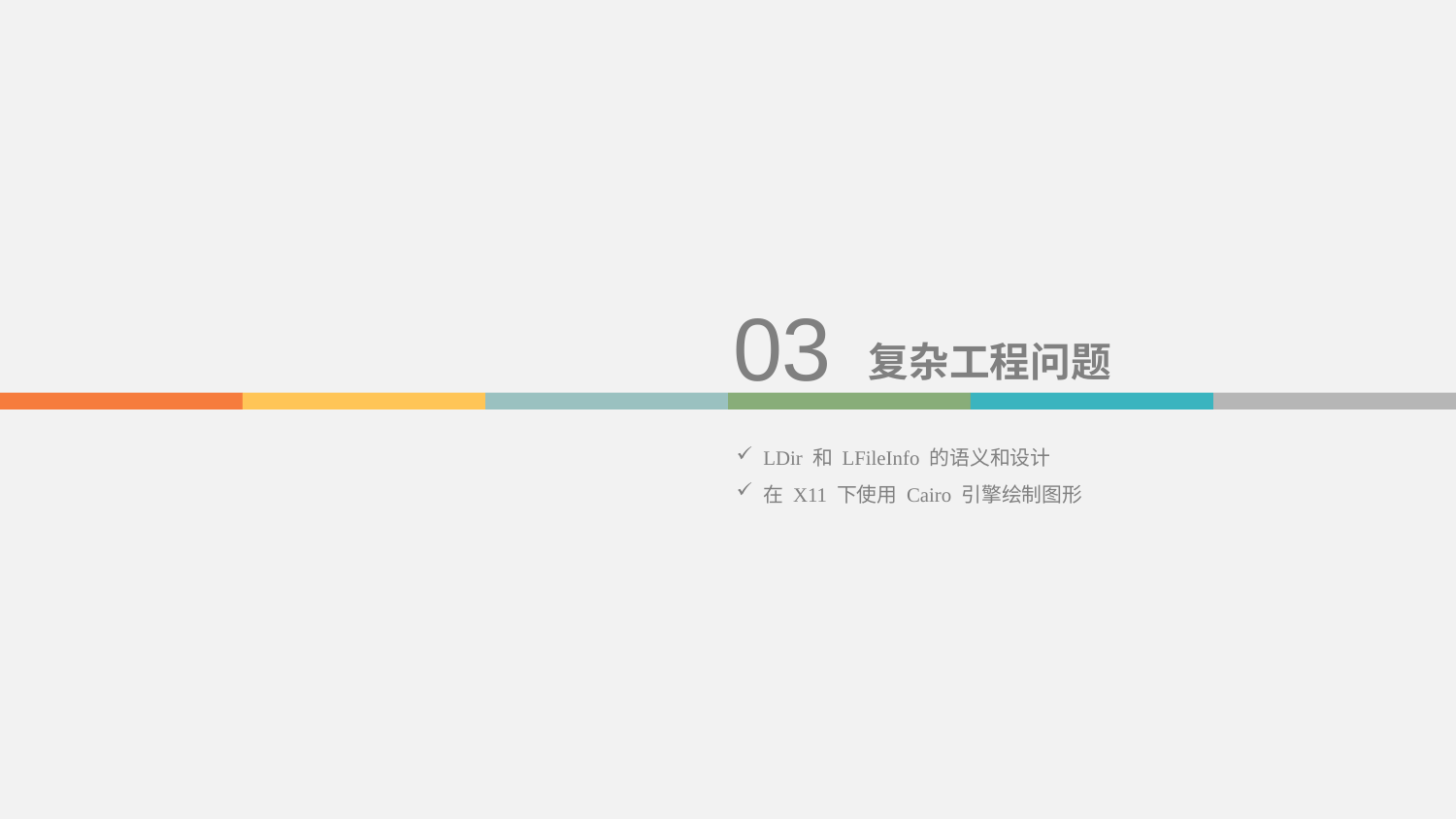

03
复杂工程问题

LDir 和 LFileInfo 的语义和设计
在 X11 下使用 Cairo 引擎绘制图形